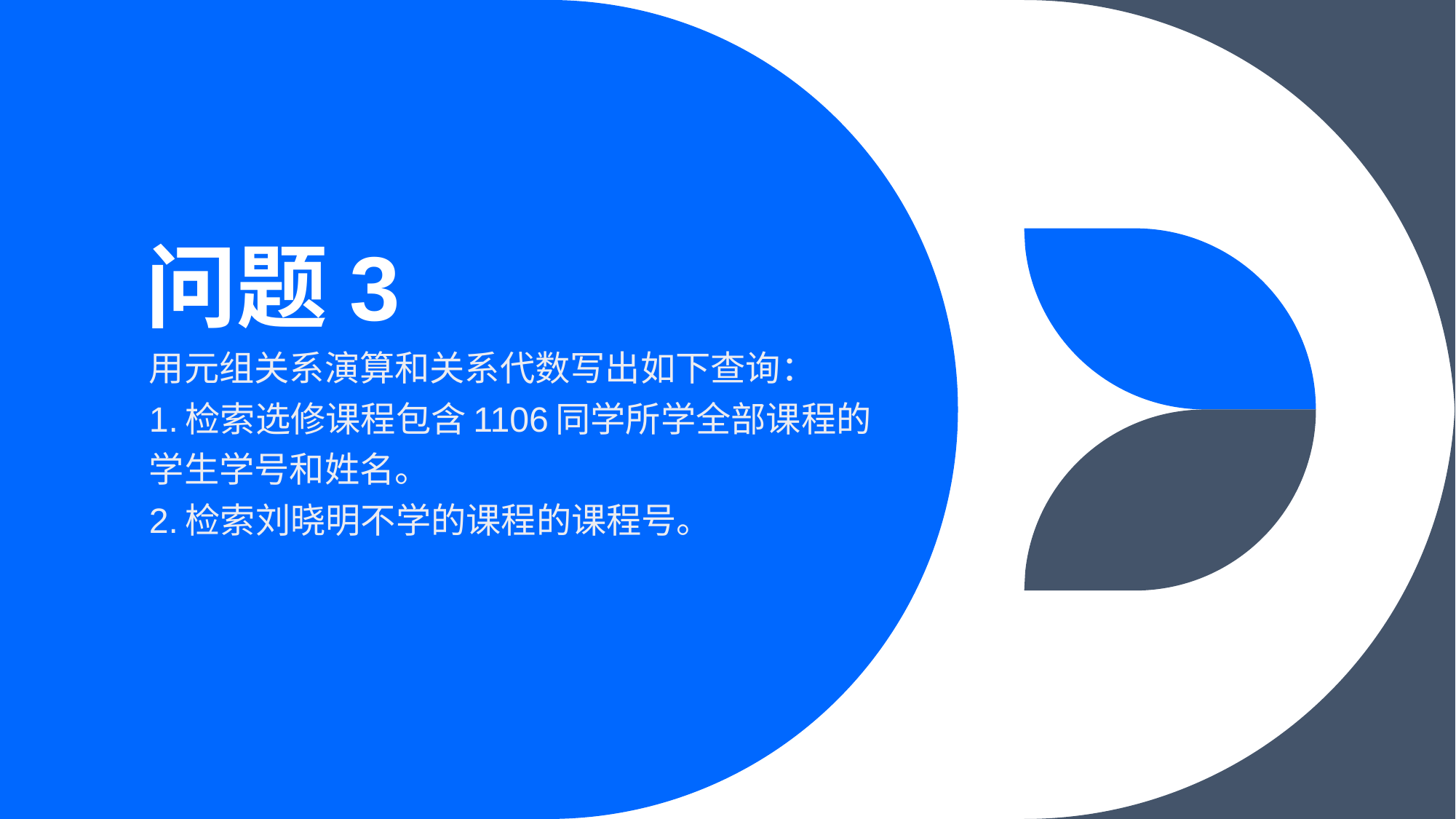

# 问题3
用元组关系演算和关系代数写出如下查询：
1.检索选修课程包含1106同学所学全部课程的
学生学号和姓名。
2.检索刘晓明不学的课程的课程号。